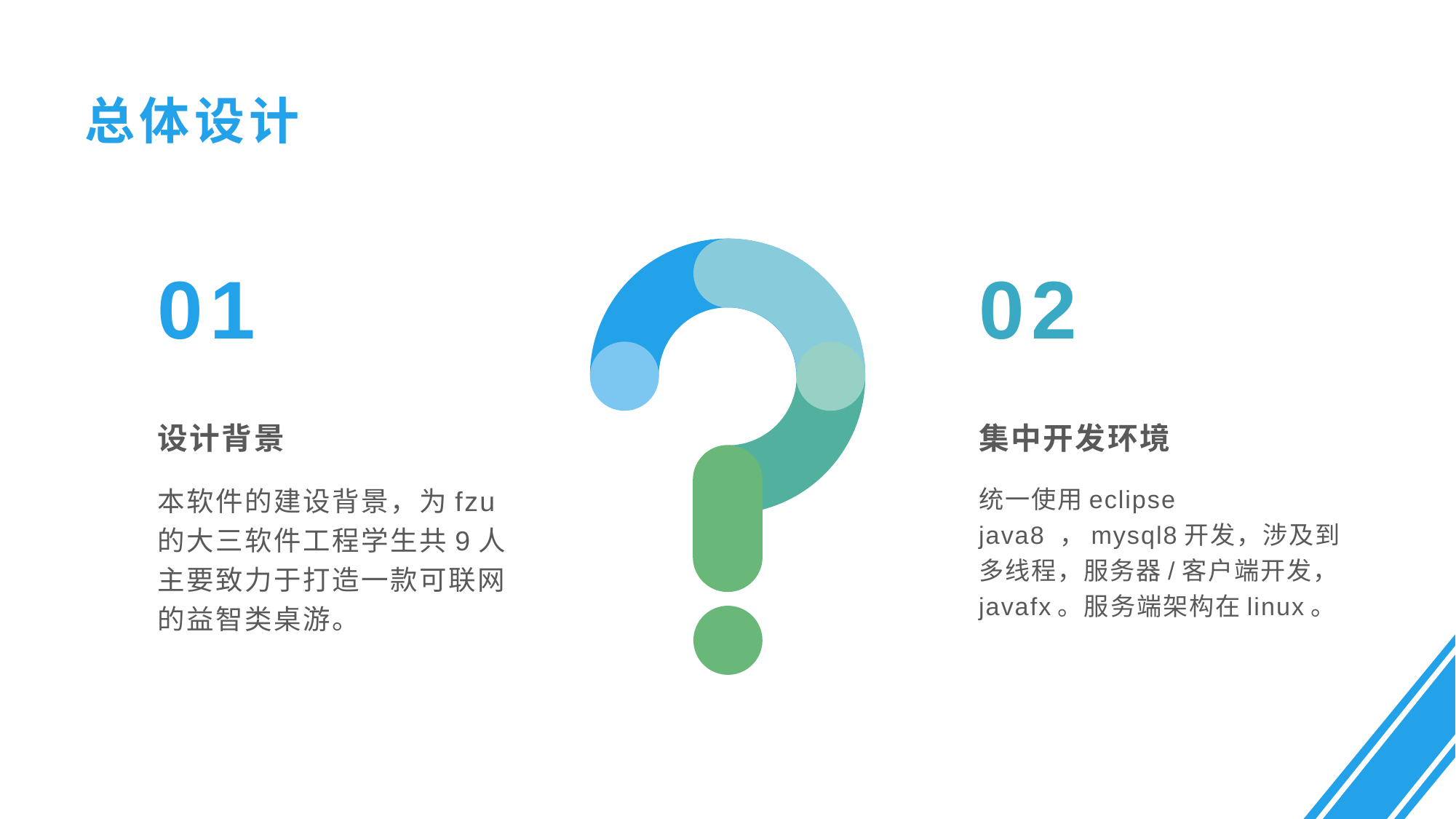

总体设计

01
02

设计背景
集中开发环境
本软件的建设背景，为fzu的大三软件工程学生共9人主要致力于打造一款可联网的益智类桌游。
统一使用eclipse java8 ，mysql8开发，涉及到多线程，服务器/客户端开发，javafx。服务端架构在linux。